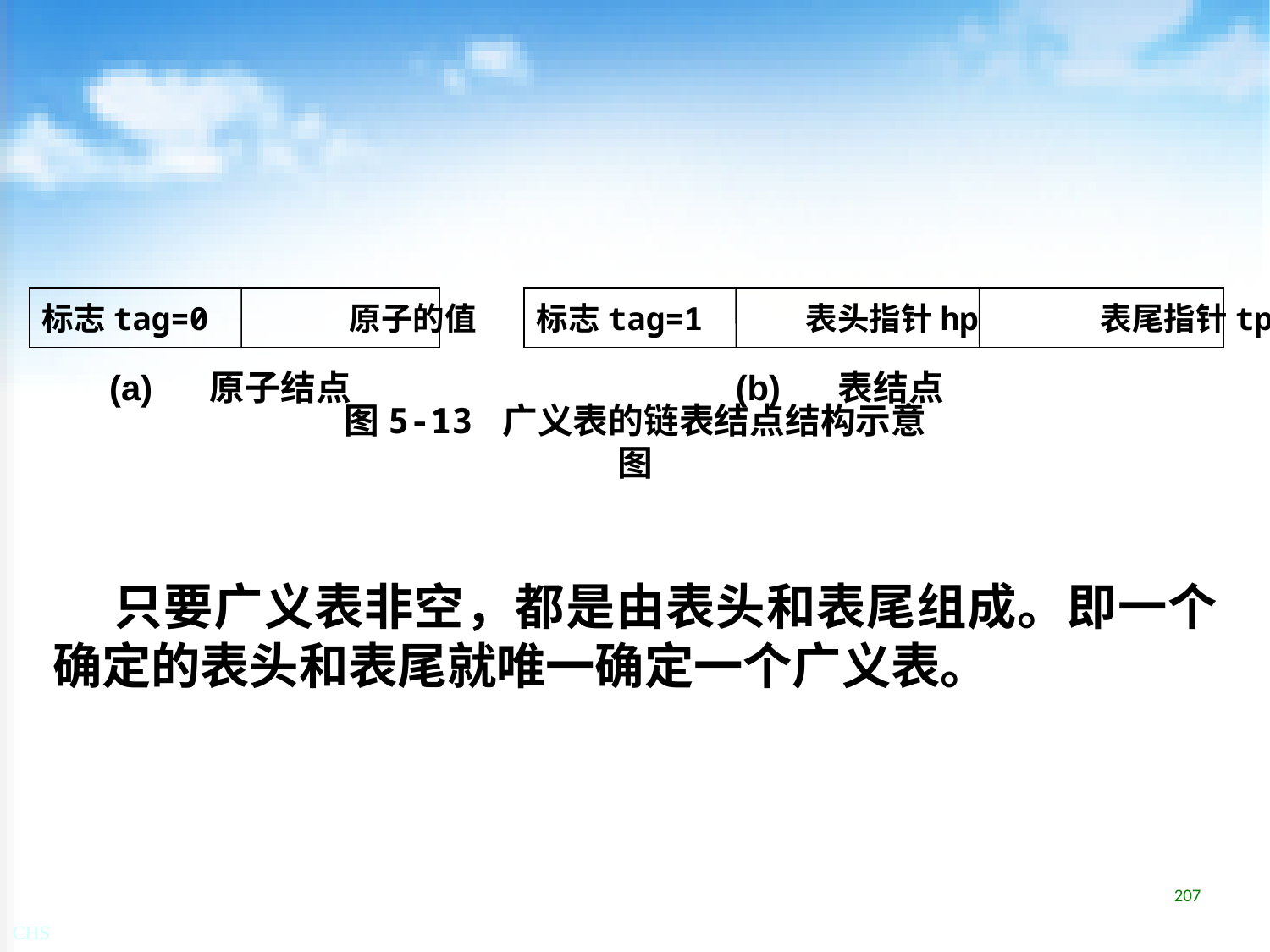

标志tag=0       原子的值

标志tag=1     表头指针hp      表尾指针tp

(a)     原子结点
(b)     表结点
图5-13 广义表的链表结点结构示意图
    只要广义表非空，都是由表头和表尾组成。即一个确定的表头和表尾就唯一确定一个广义表。
207